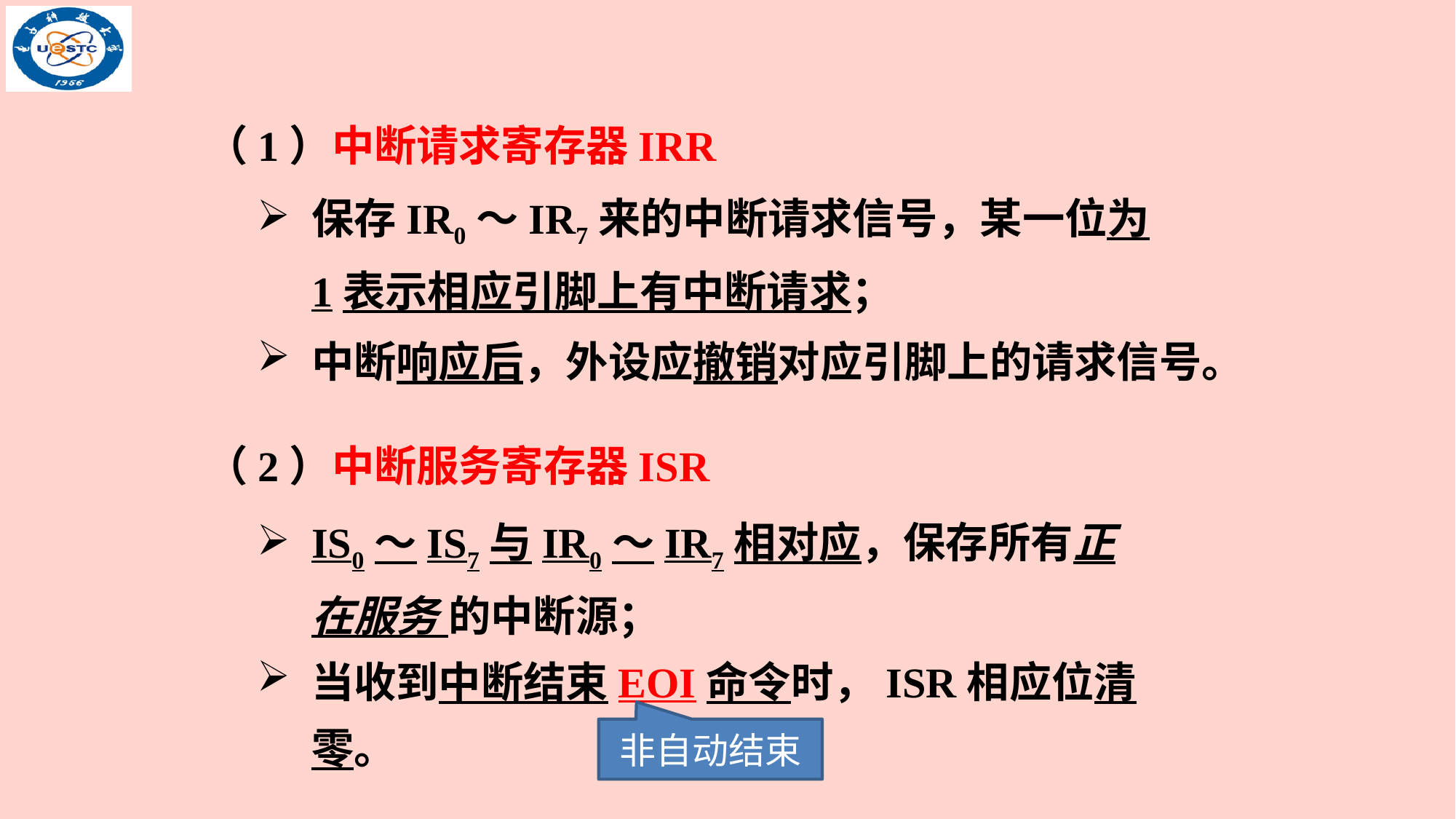

（1）中断请求寄存器IRR
保存IR0～IR7来的中断请求信号，某一位为1表示相应引脚上有中断请求；
中断响应后，外设应撤销对应引脚上的请求信号。
（2）中断服务寄存器ISR
IS0～IS7与IR0～IR7相对应，保存所有正在服务 的中断源；
当收到中断结束EOI命令时，ISR相应位清零。
非自动结束